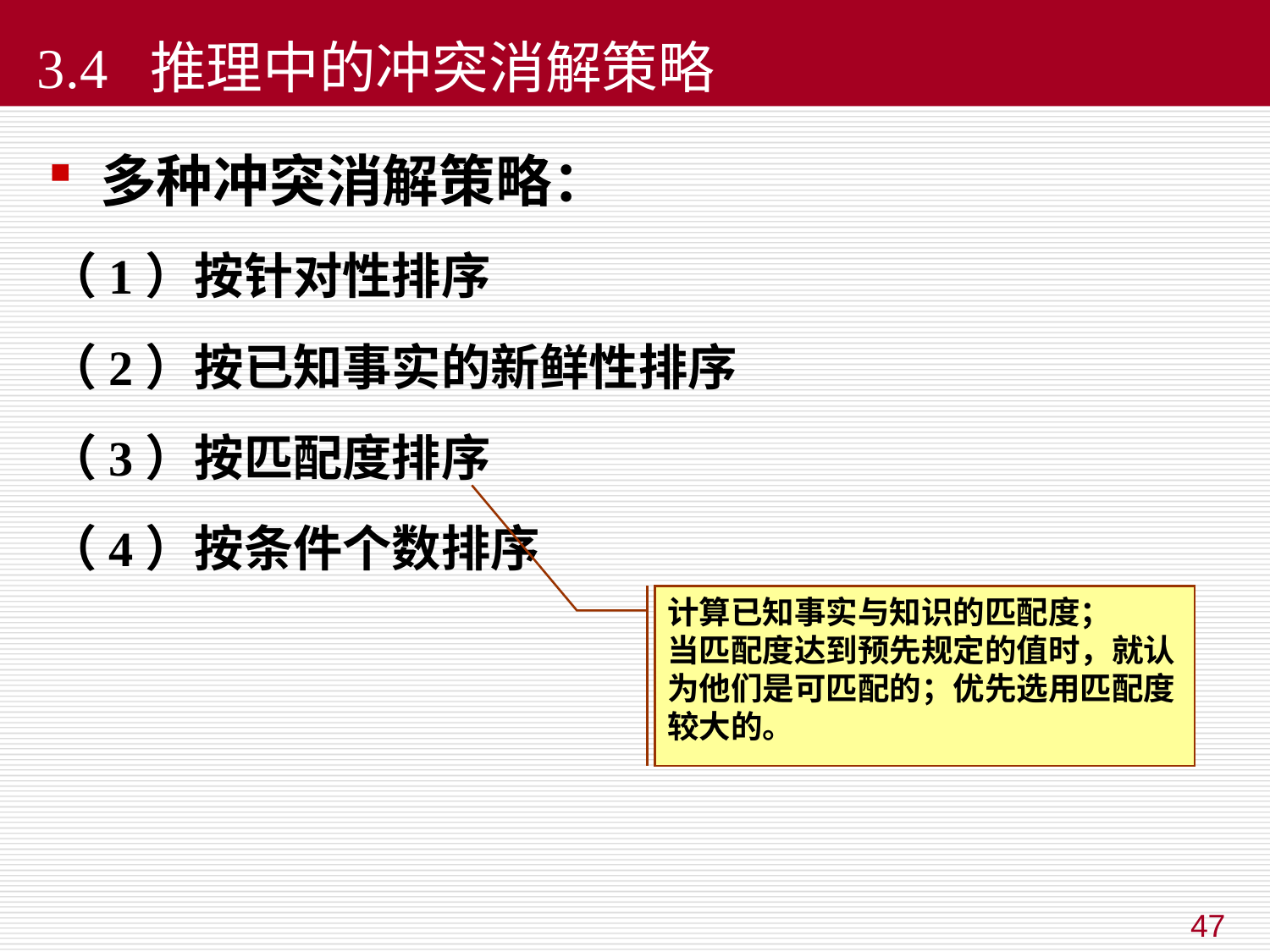

# 3.4  推理中的冲突消解策略
多种冲突消解策略：
（1）按针对性排序
（2）按已知事实的新鲜性排序
（3）按匹配度排序
（4）按条件个数排序
计算已知事实与知识的匹配度；
当匹配度达到预先规定的值时，就认为他们是可匹配的；优先选用匹配度较大的。

47